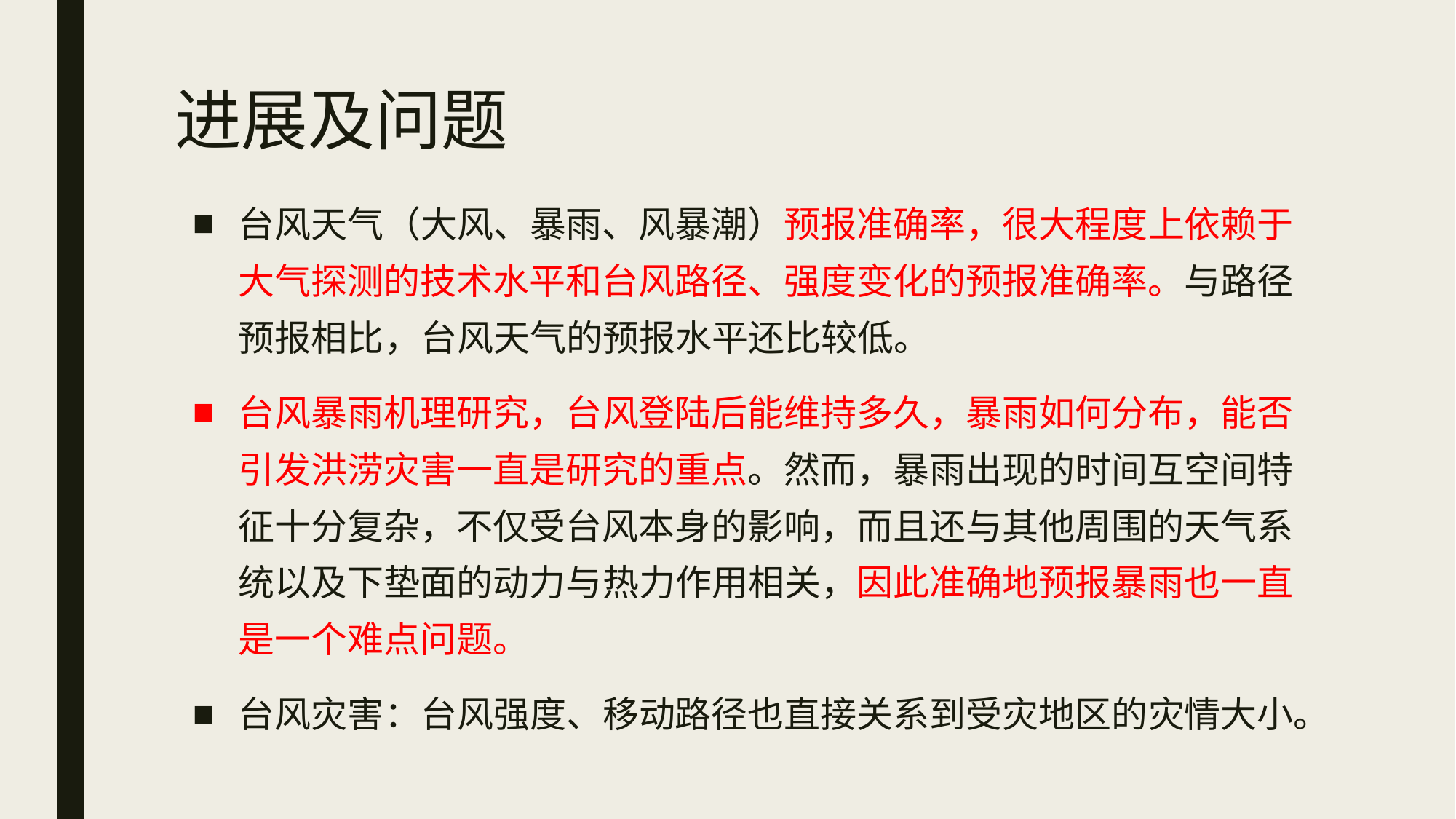

# 进展及问题
台风天气（大风、暴雨、风暴潮）预报准确率，很大程度上依赖于大气探测的技术水平和台风路径、强度变化的预报准确率。与路径预报相比，台风天气的预报水平还比较低。
台风暴雨机理研究，台风登陆后能维持多久，暴雨如何分布，能否引发洪涝灾害一直是研究的重点。然而，暴雨出现的时间互空间特征十分复杂，不仅受台风本身的影响，而且还与其他周围的天气系统以及下垫面的动力与热力作用相关，因此准确地预报暴雨也一直是一个难点问题。
台风灾害：台风强度、移动路径也直接关系到受灾地区的灾情大小。